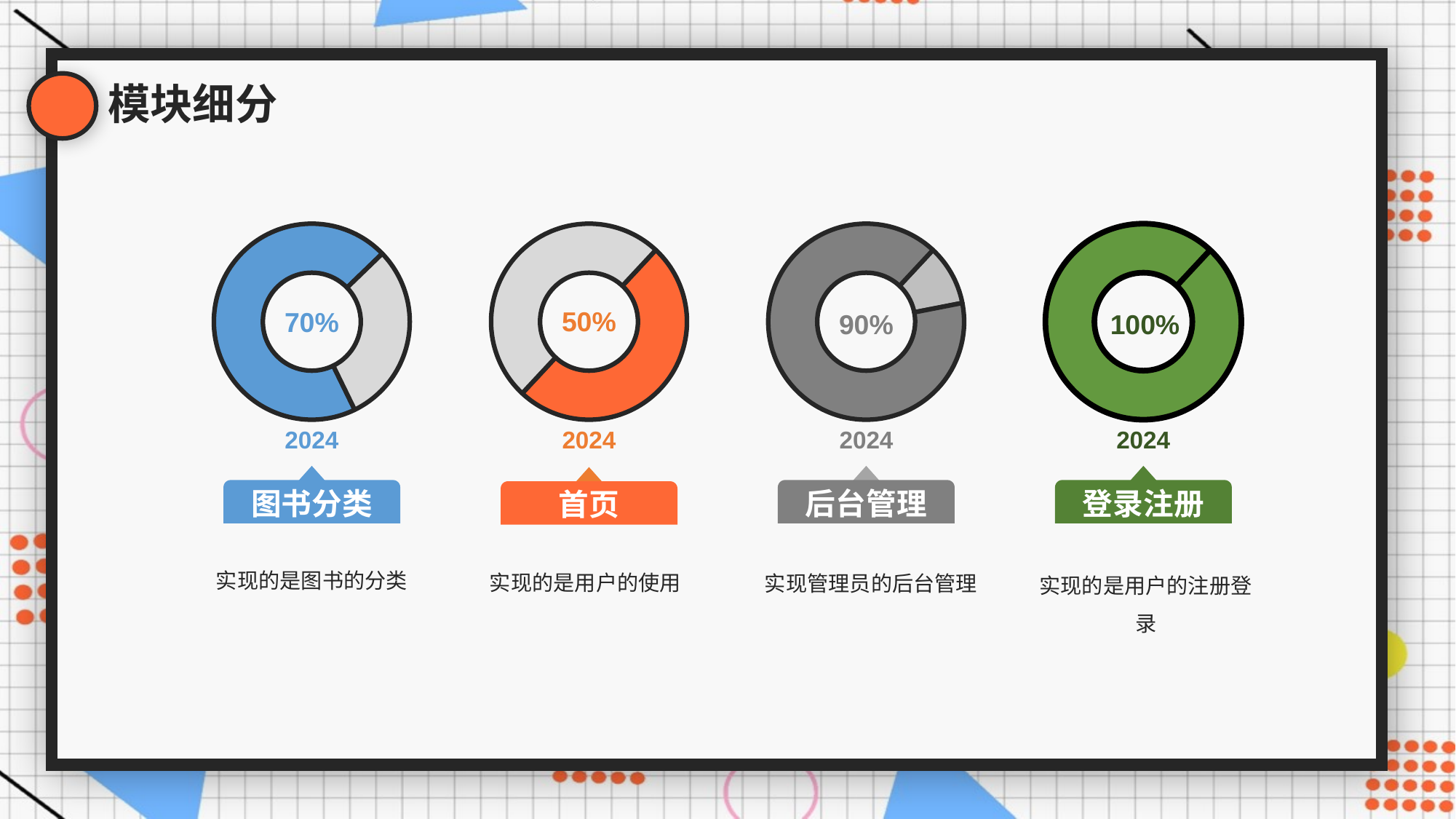

模块细分

### Chart

| Category | Sales |
|---|---|
| 1st Qtr | 0.0 |
| 2nd Qtr | 100.0 |
100%

### Chart

| Category | Sales |
|---|---|
| 1st Qtr | 70.0 |
| 2nd Qtr | 30.0 |
70%

### Chart

| Category | Sales |
|---|---|
| 1st Qtr | 10.0 |
| 2nd Qtr | 90.0 |
90%

### Chart

| Category | Sales |
|---|---|
| 1st Qtr | 30.0 |
| 2nd Qtr | 30.0 |
50%
2024
2024
2024
2024

图书分类

后台管理

登录注册

首页
实现的是图书的分类
实现的是用户的使用
实现管理员的后台管理
实现的是用户的注册登录